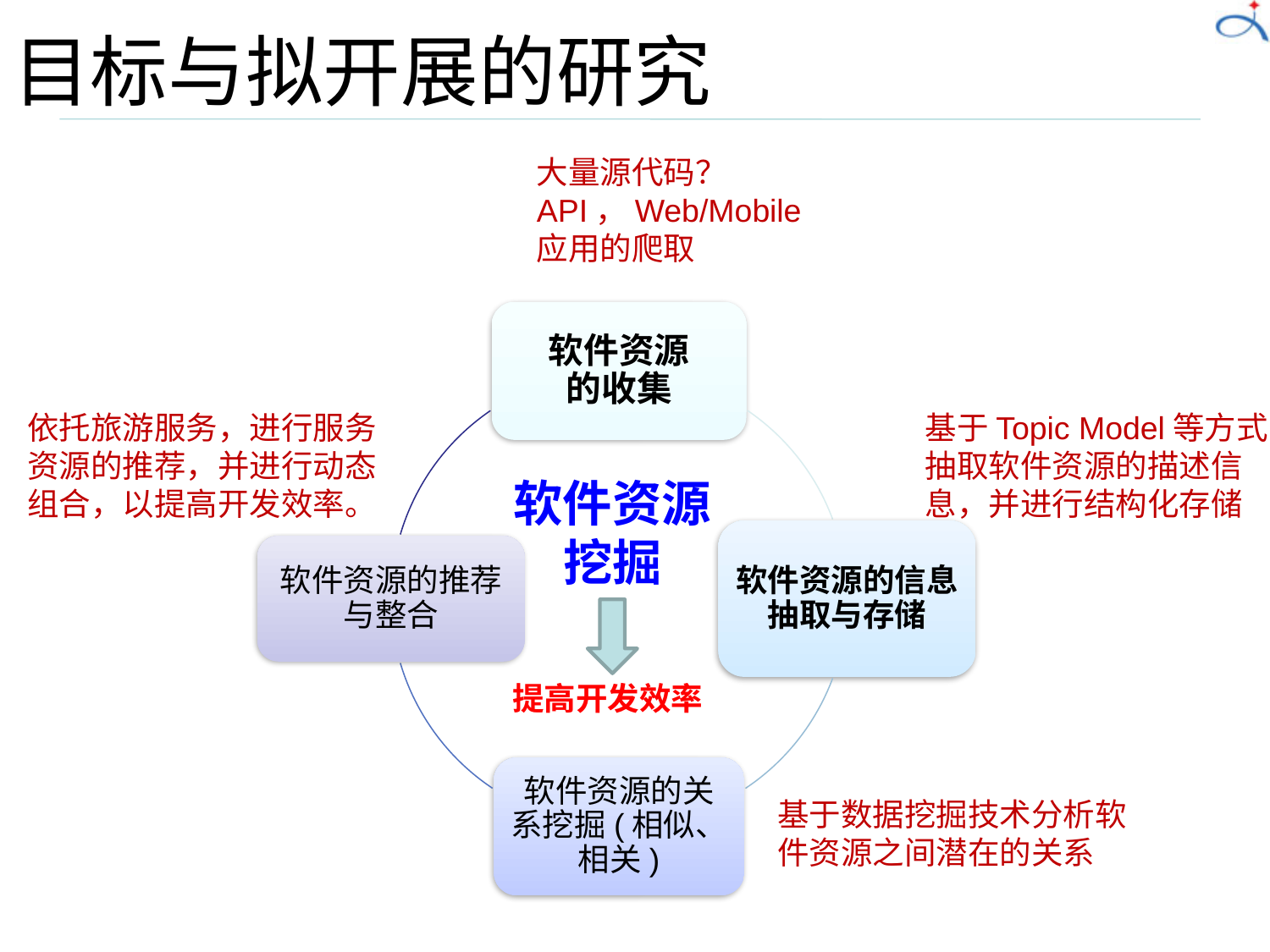

# 目标与拟开展的研究
大量源代码？API，Web/Mobile应用的爬取
软件资源
的收集
软件资源的信息抽取与存储
软件资源的关系挖掘(相似、相关)
软件资源的推荐与整合
依托旅游服务，进行服务资源的推荐，并进行动态组合，以提高开发效率。
基于Topic Model等方式抽取软件资源的描述信息，并进行结构化存储
软件资源
挖掘

提高开发效率
基于数据挖掘技术分析软件资源之间潜在的关系